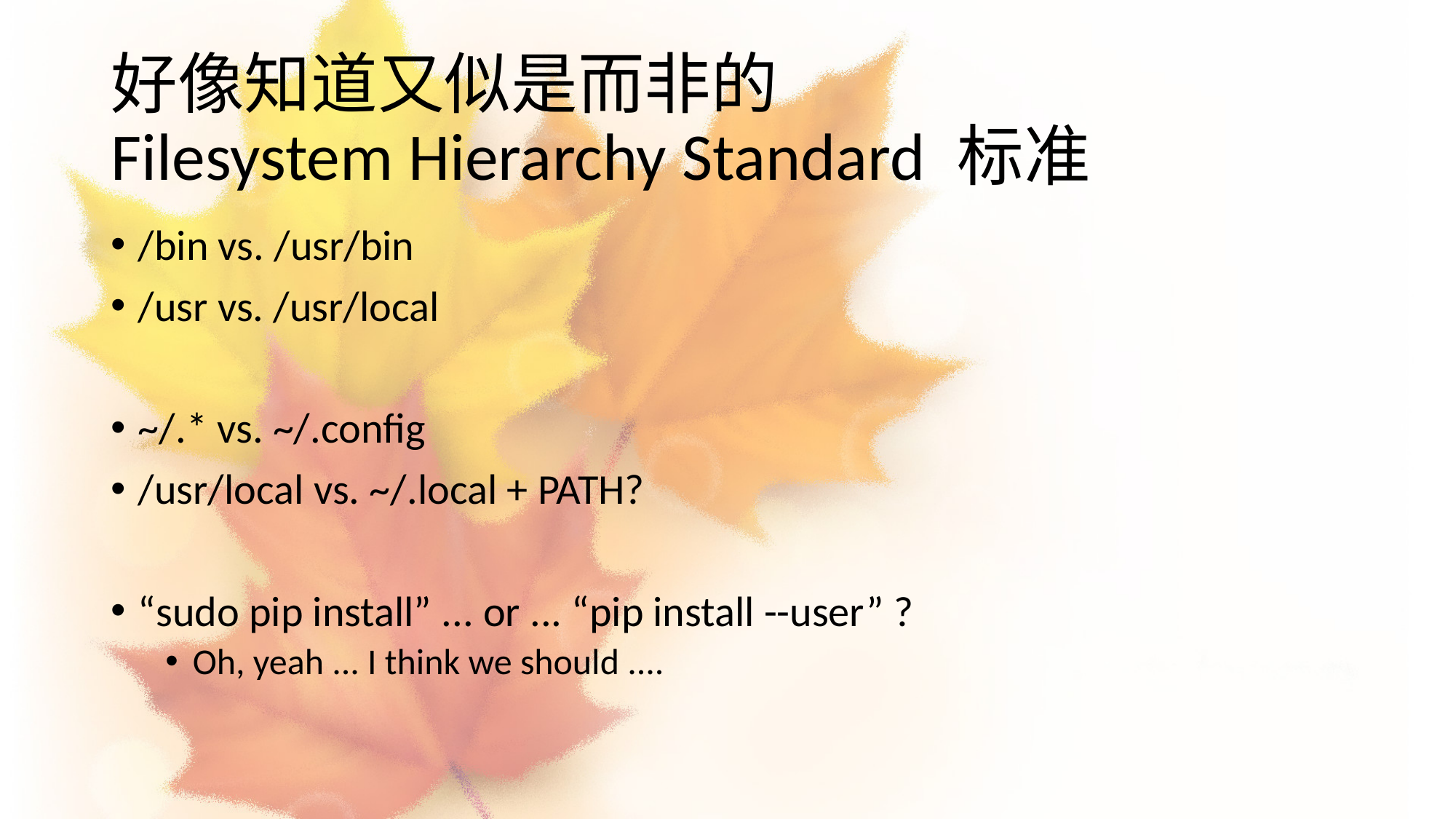

# 好像知道又似是而非的 Filesystem Hierarchy Standard 标准
/bin vs. /usr/bin
/usr vs. /usr/local

~/.* vs. ~/.config
/usr/local vs. ~/.local + PATH?

“sudo pip install” ... or ... “pip install --user” ?
Oh, yeah ... I think we should ....